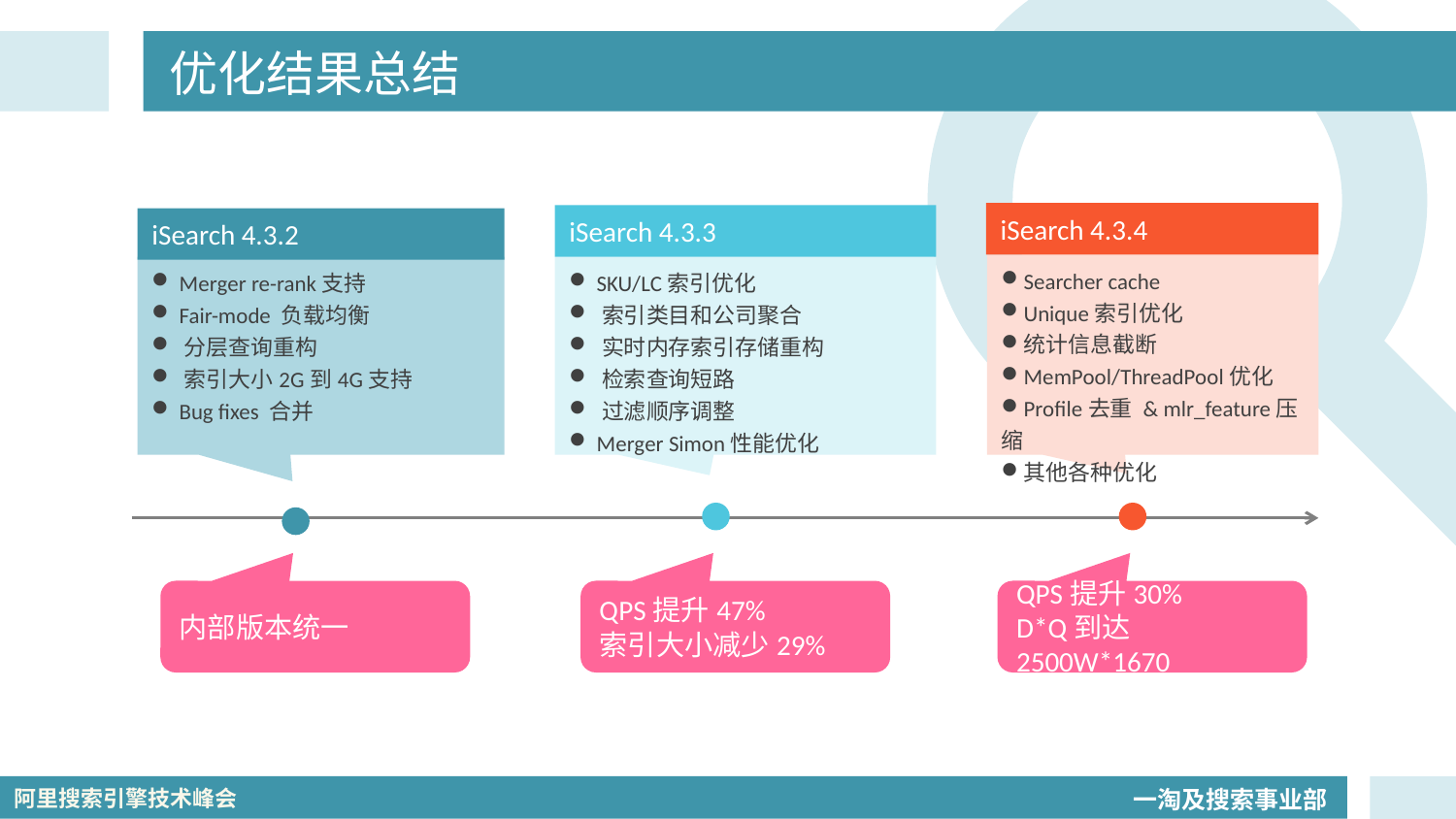

# 优化结果总结
iSearch 4.3.4
iSearch 4.3.3
iSearch 4.3.2
Searcher cache
Unique索引优化
统计信息截断
MemPool/ThreadPool优化
Profile去重 & mlr_feature压缩
其他各种优化

 SKU/LC索引优化
 索引类目和公司聚合
 实时内存索引存储重构
 检索查询短路
 过滤顺序调整
 Merger Simon性能优化

 Merger re-rank支持
 Fair-mode 负载均衡
 分层查询重构
 索引大小2G到4G支持
 Bug fixes 合并

内部版本统一
QPS提升47%
索引大小减少29%
QPS提升30%
D*Q到达2500W*1670